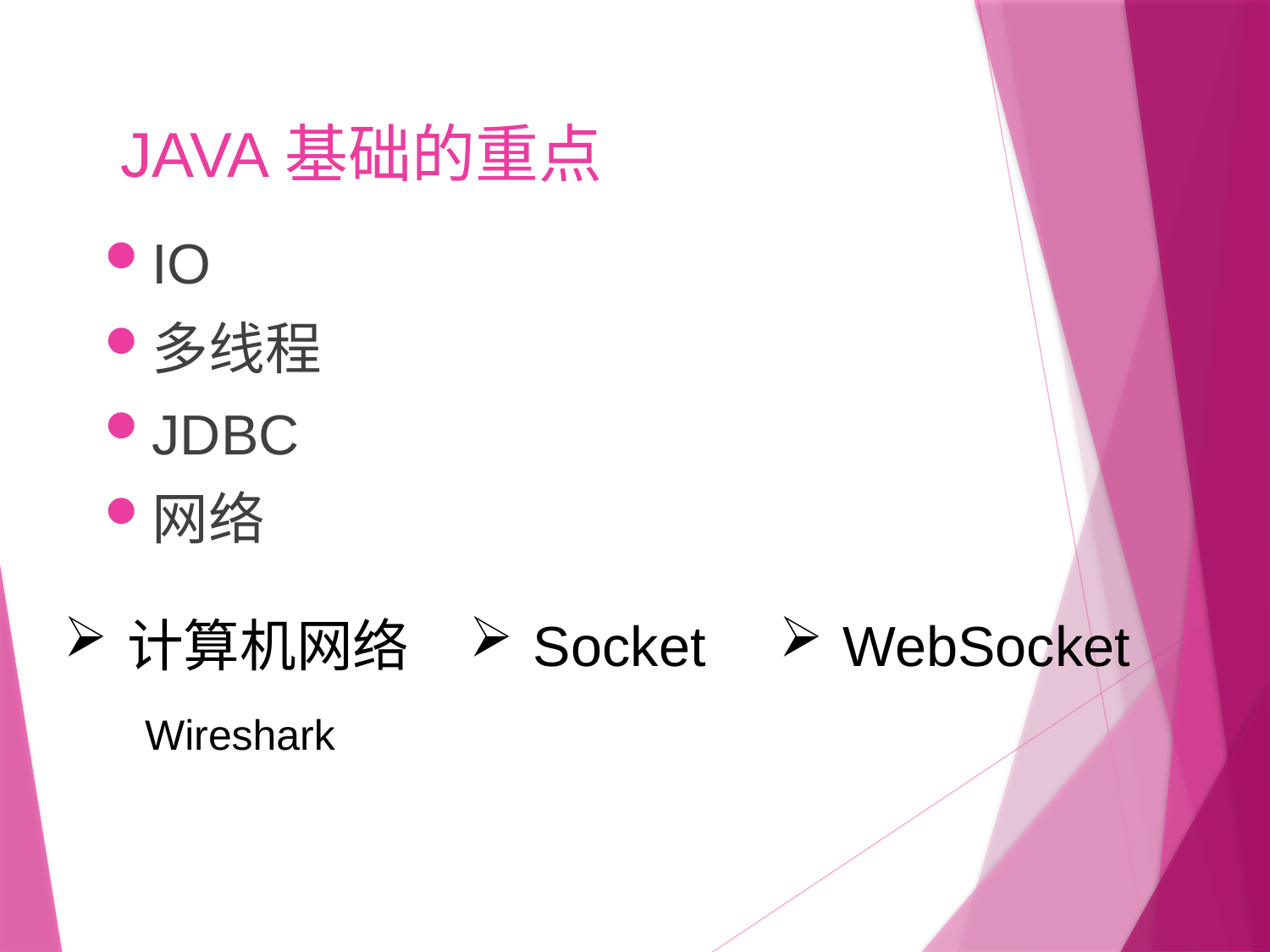

# JAVA基础的重点
IO
多线程
JDBC
网络
WebSocket
计算机网络
Socket
Wireshark